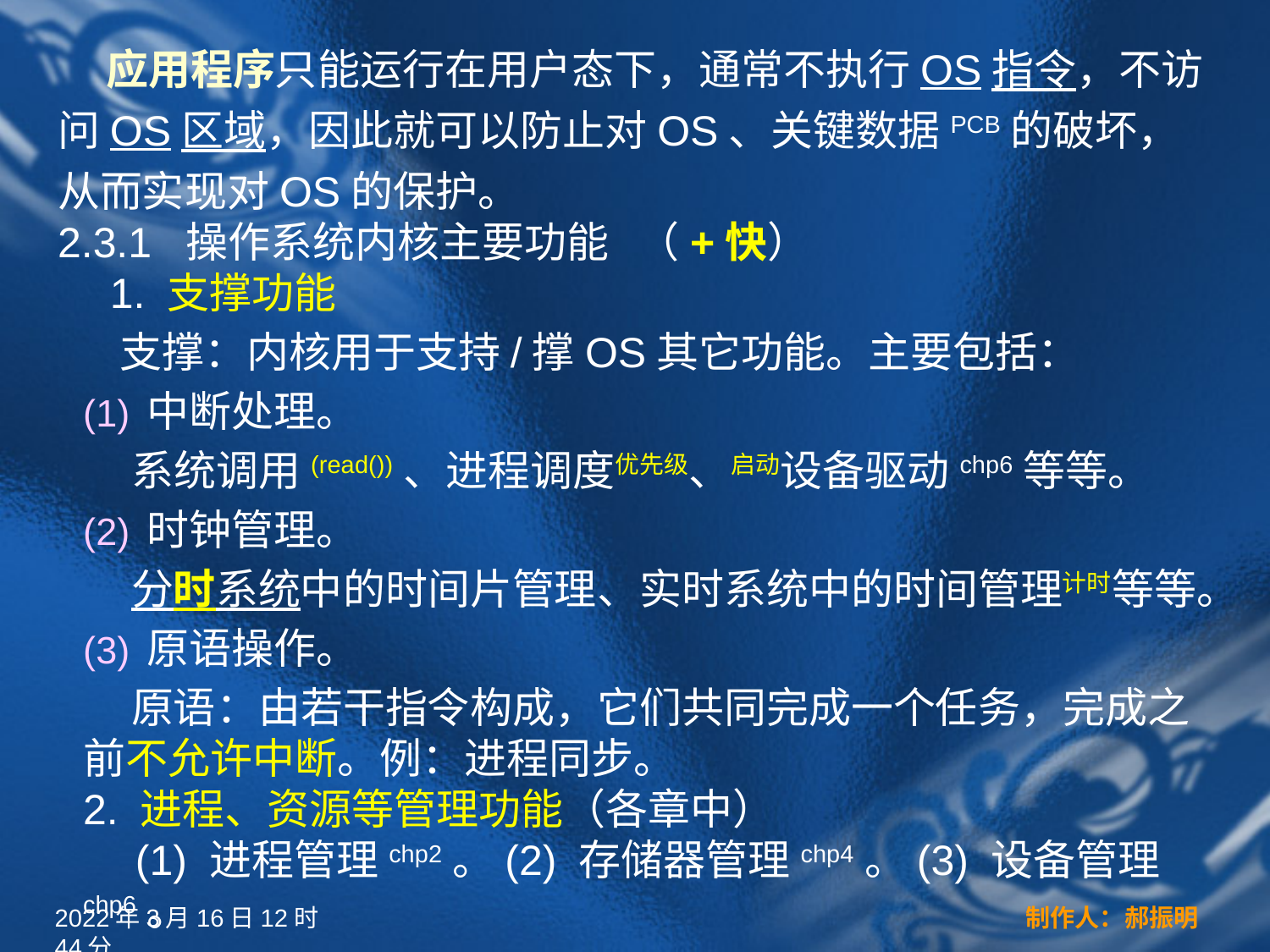

应用程序只能运行在用户态下，通常不执行OS指令，不访问OS区域，因此就可以防止对OS、关键数据PCB的破坏，从而实现对OS的保护。
2.3.1  操作系统内核主要功能   （+快）
　1. 支撑功能
支撑：内核用于支持/撑OS其它功能。主要包括：
中断处理。
    系统调用(read())、进程调度优先级、启动设备驱动chp6等等。
时钟管理。
    分时系统中的时间片管理、实时系统中的时间管理计时等等。
原语操作。
    原语：由若干指令构成，它们共同完成一个任务，完成之前不允许中断。例：进程同步。
2. 进程、资源等管理功能（各章中）
　(1) 进程管理chp2。(2) 存储器管理chp4。(3) 设备管理chp6。

2022年3月16日12时44分
制作人：郝振明